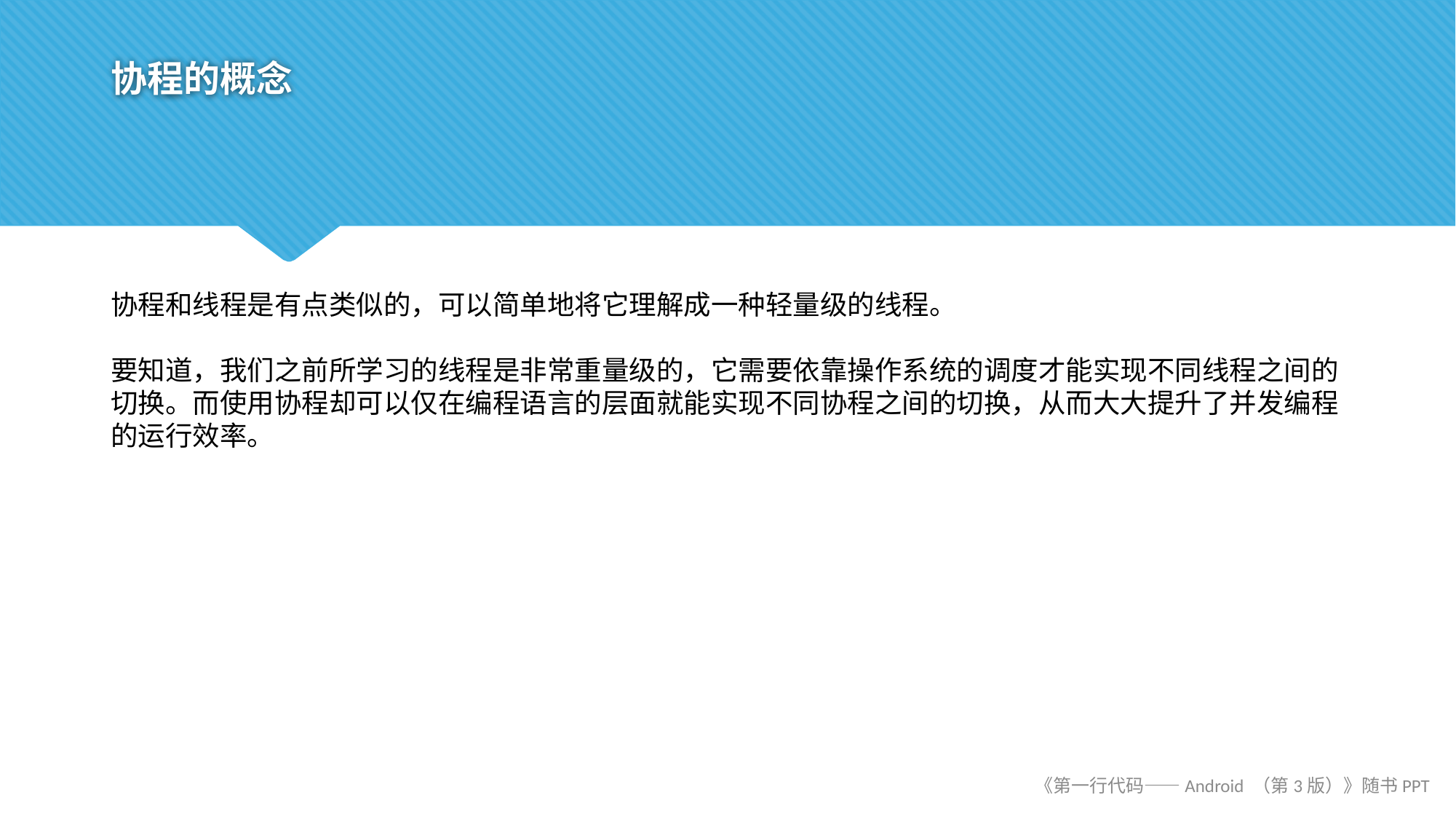

# 协程的概念
协程和线程是有点类似的，可以简单地将它理解成一种轻量级的线程。

要知道，我们之前所学习的线程是非常重量级的，它需要依靠操作系统的调度才能实现不同线程之间的切换。而使用协程却可以仅在编程语言的层面就能实现不同协程之间的切换，从而大大提升了并发编程的运行效率。